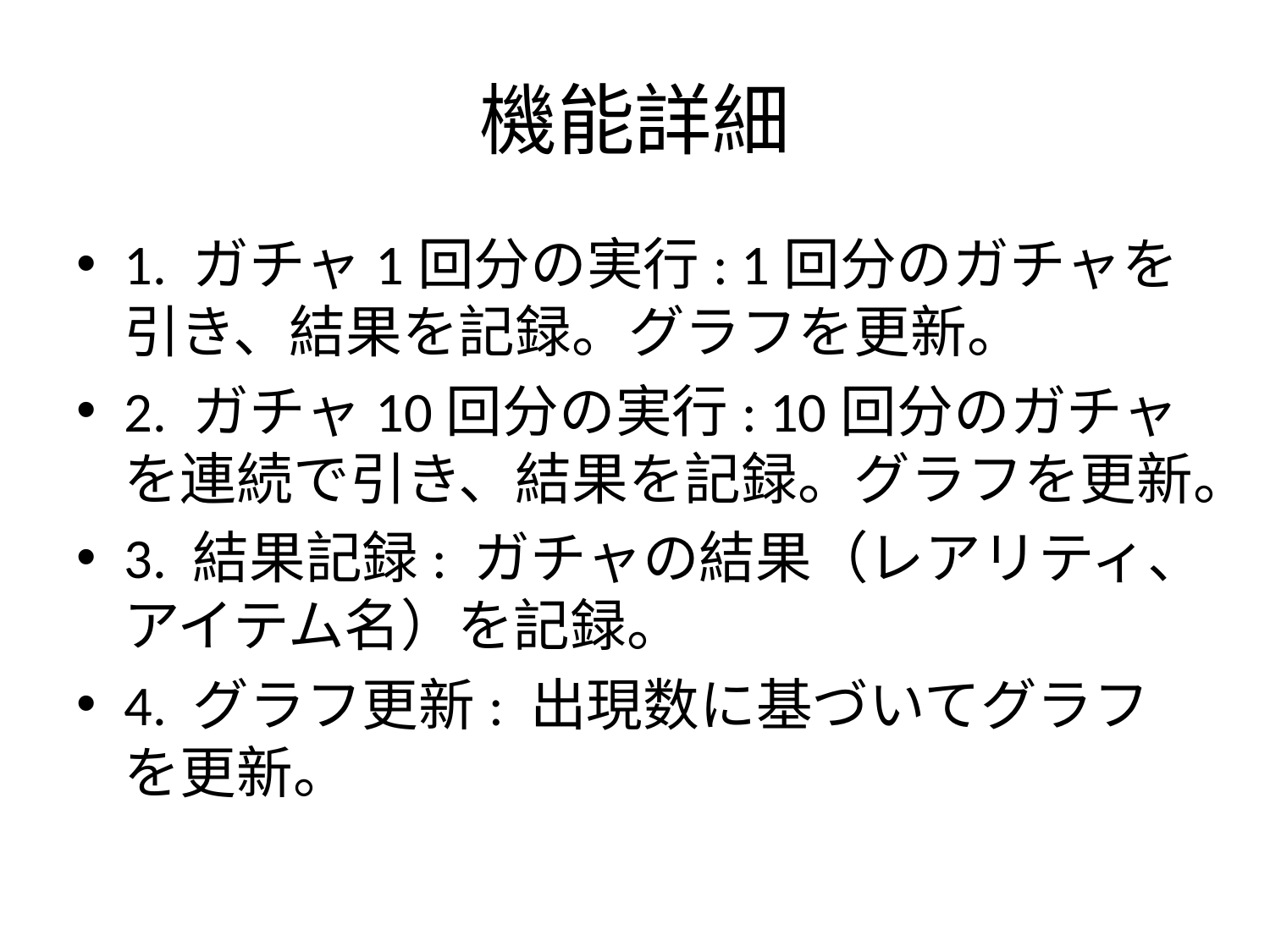

# 機能詳細
1. ガチャ1回分の実行: 1回分のガチャを引き、結果を記録。グラフを更新。
2. ガチャ10回分の実行: 10回分のガチャを連続で引き、結果を記録。グラフを更新。
3. 結果記録: ガチャの結果（レアリティ、アイテム名）を記録。
4. グラフ更新: 出現数に基づいてグラフを更新。